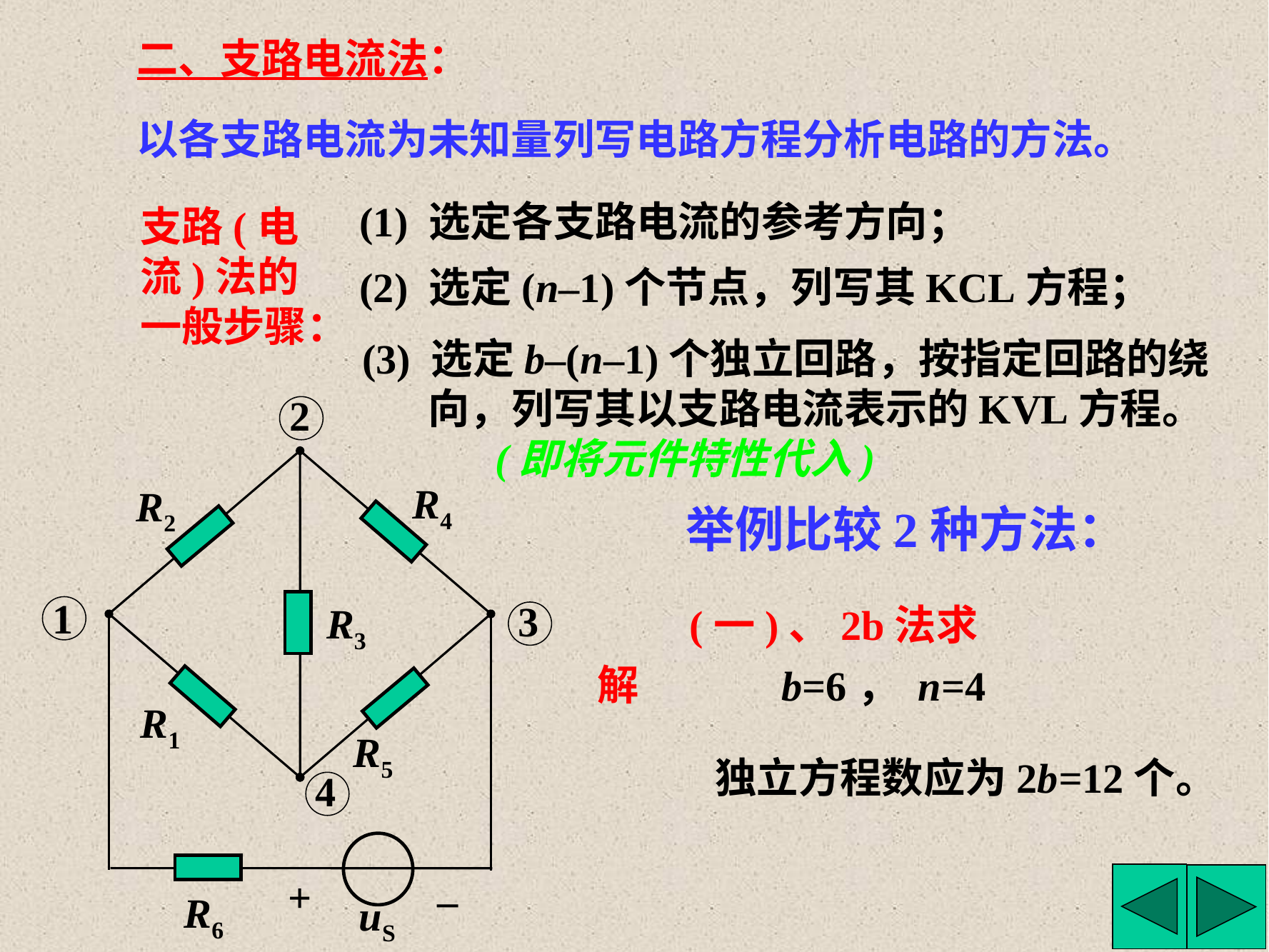

二、支路电流法：
以各支路电流为未知量列写电路方程分析电路的方法。
(1) 选定各支路电流的参考方向；
支路(电流)法的一般步骤：
(2) 选定(n–1)个节点，列写其KCL方程；
(3) 选定b–(n–1)个独立回路，按指定回路的绕向，列写其以支路电流表示的KVL方程。           (即将元件特性代入)
2

R4
R2

1

3

R3

R1
R5
4

+

–
R6
uS
举例比较2种方法：
(一)、2b法求解
b=6， n=4
独立方程数应为2b=12个。